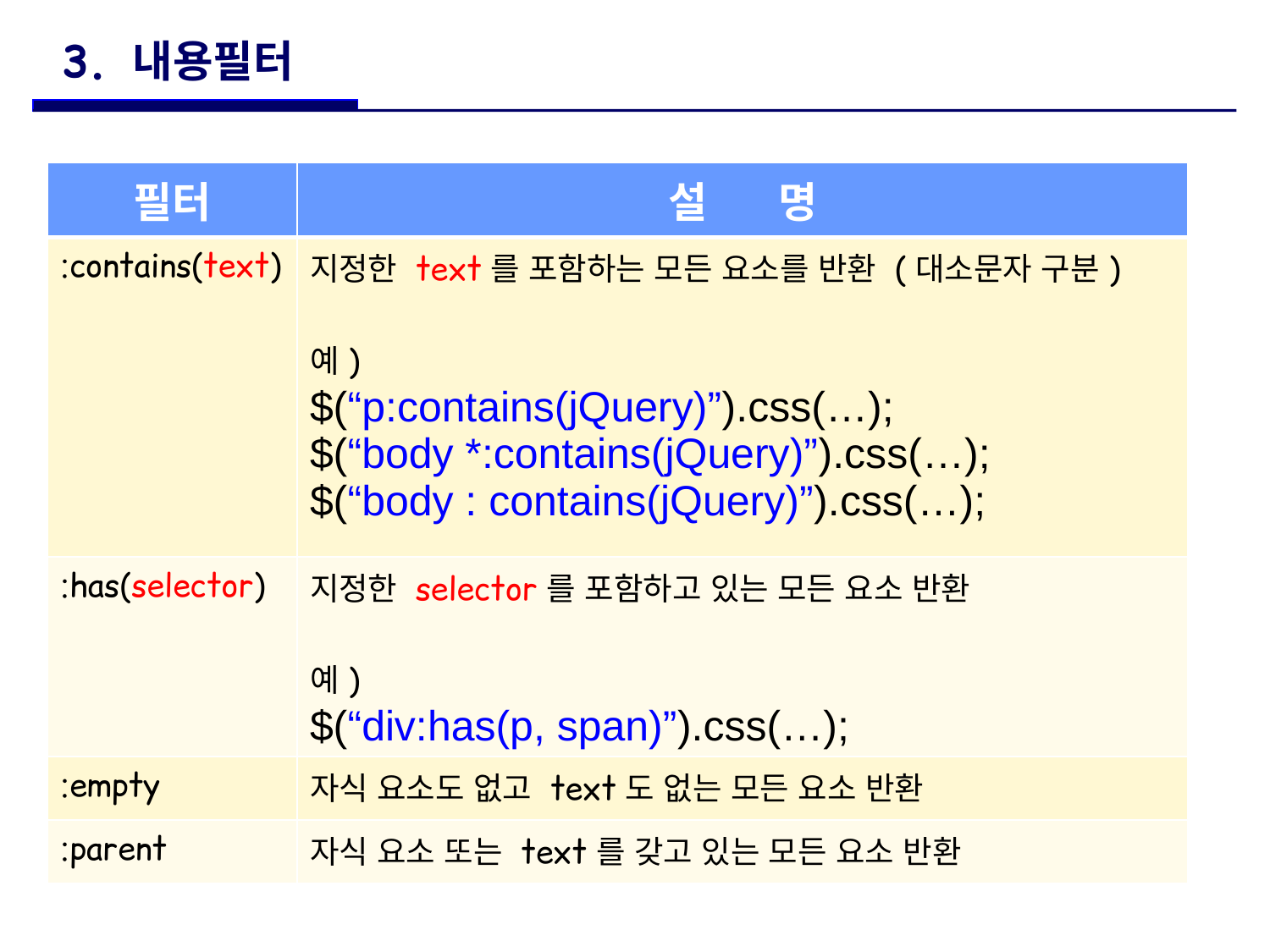

# 3. 내용필터
| 필터 | 설 명 |
| --- | --- |
| :contains(text) | 지정한 text를 포함하는 모든 요소를 반환 (대소문자 구분) 예) $(“p:contains(jQuery)”).css(…); $(“body \*:contains(jQuery)”).css(…); $(“body : contains(jQuery)”).css(…); |
| :has(selector) | 지정한 selector를 포함하고 있는 모든 요소 반환 예) $(“div:has(p, span)”).css(…); |
| :empty | 자식 요소도 없고 text도 없는 모든 요소 반환 |
| :parent | 자식 요소 또는 text를 갖고 있는 모든 요소 반환 |